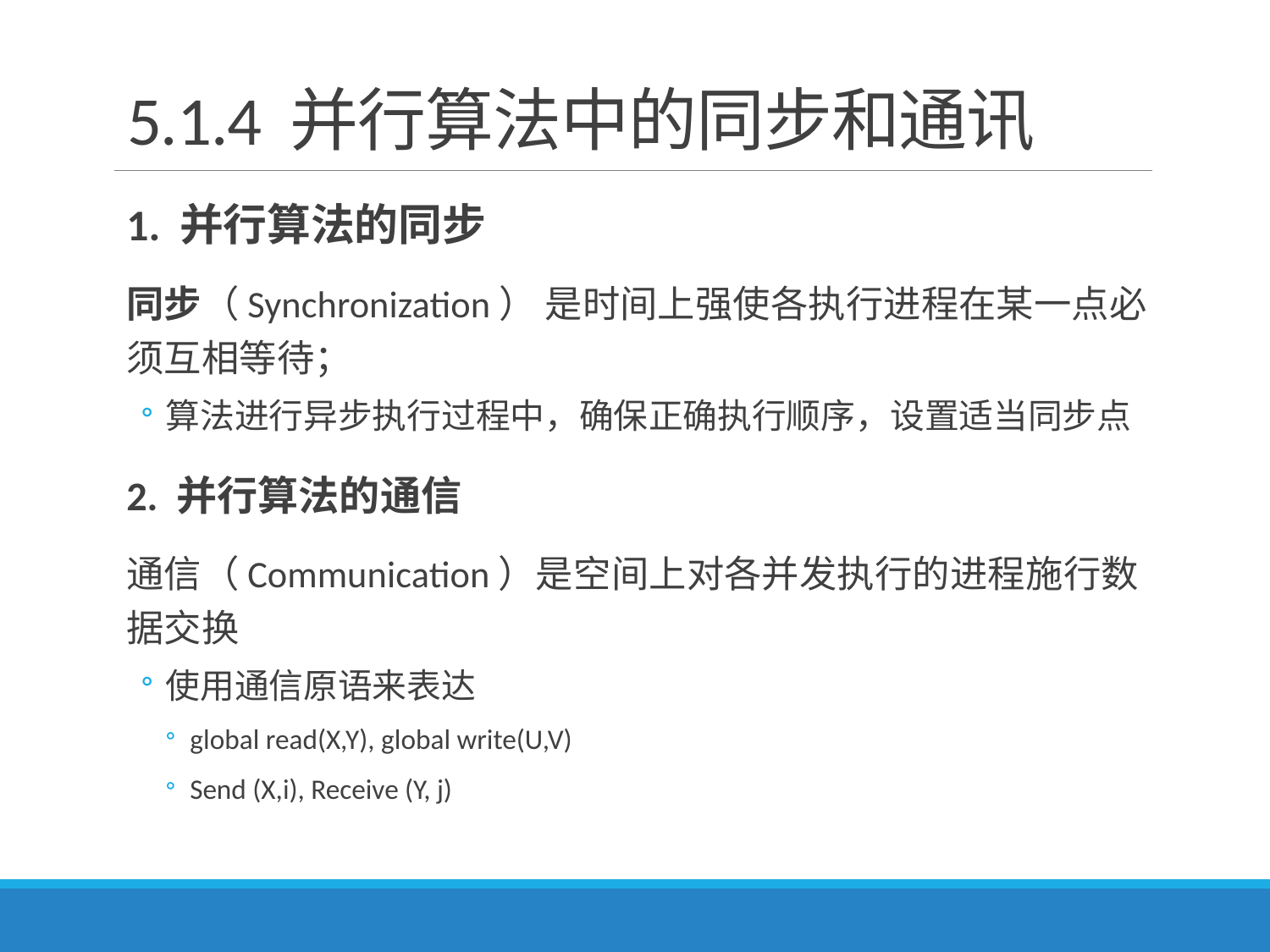

# 5.1.4 并行算法中的同步和通讯
1. 并行算法的同步
同步（Synchronization） 是时间上强使各执行进程在某一点必须互相等待；
算法进行异步执行过程中，确保正确执行顺序，设置适当同步点
2. 并行算法的通信
通信（Communication）是空间上对各并发执行的进程施行数据交换
使用通信原语来表达
global read(X,Y), global write(U,V)
Send (X,i), Receive (Y, j)

15